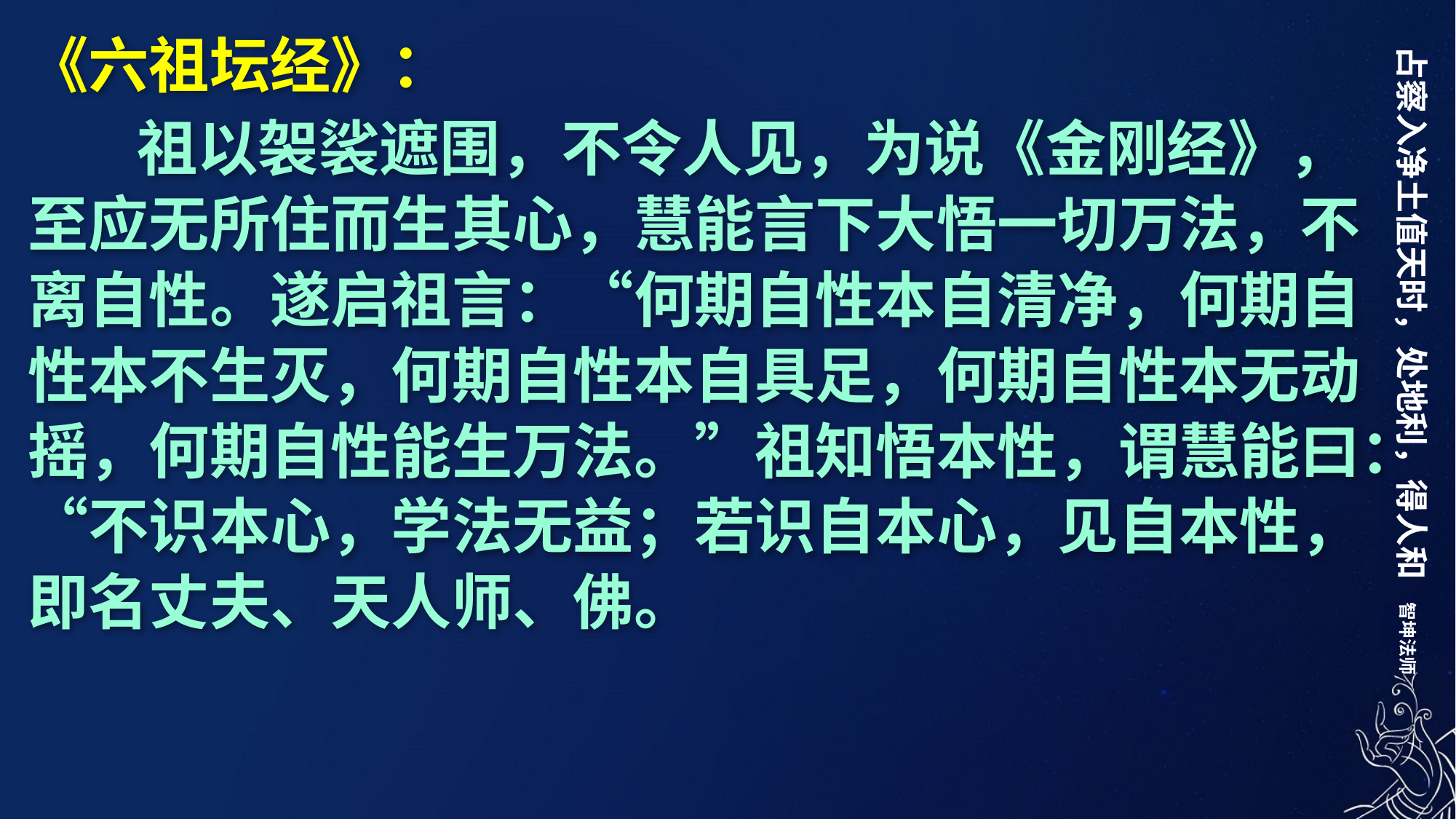

《六祖坛经》：
	祖以袈裟遮围，不令人见，为说《金刚经》，至应无所住而生其心，慧能言下大悟一切万法，不离自性。遂启祖言：“何期自性本自清净，何期自性本不生灭，何期自性本自具足，何期自性本无动摇，何期自性能生万法。”祖知悟本性，谓慧能曰：“不识本心，学法无益；若识自本心，见自本性，即名丈夫、天人师、佛。